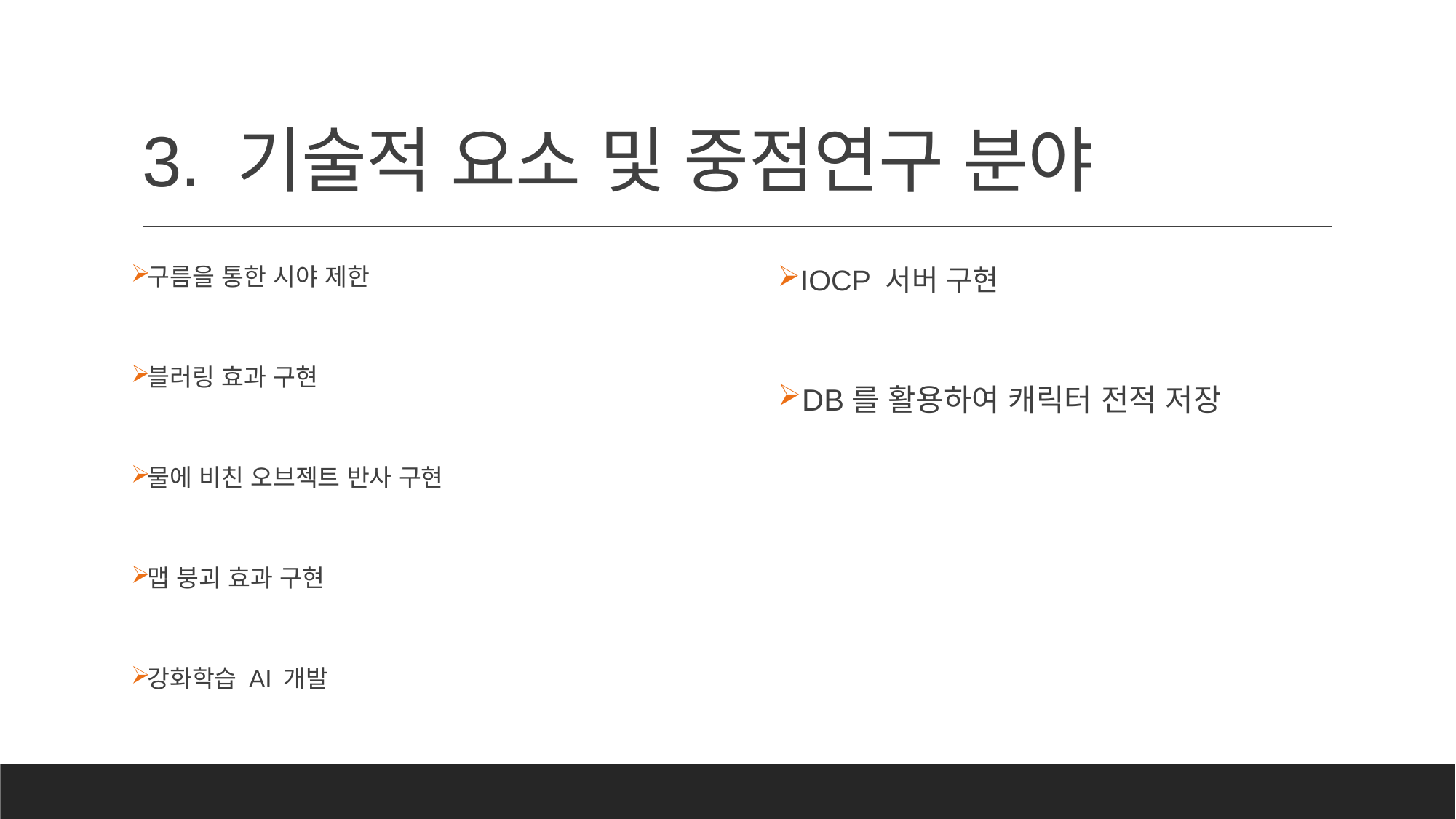

# 3. 기술적 요소 및 중점연구 분야
구름을 통한 시야 제한

블러링 효과 구현

물에 비친 오브젝트 반사 구현

맵 붕괴 효과 구현

강화학습 AI 개발
IOCP 서버 구현

DB를 활용하여 캐릭터 전적 저장